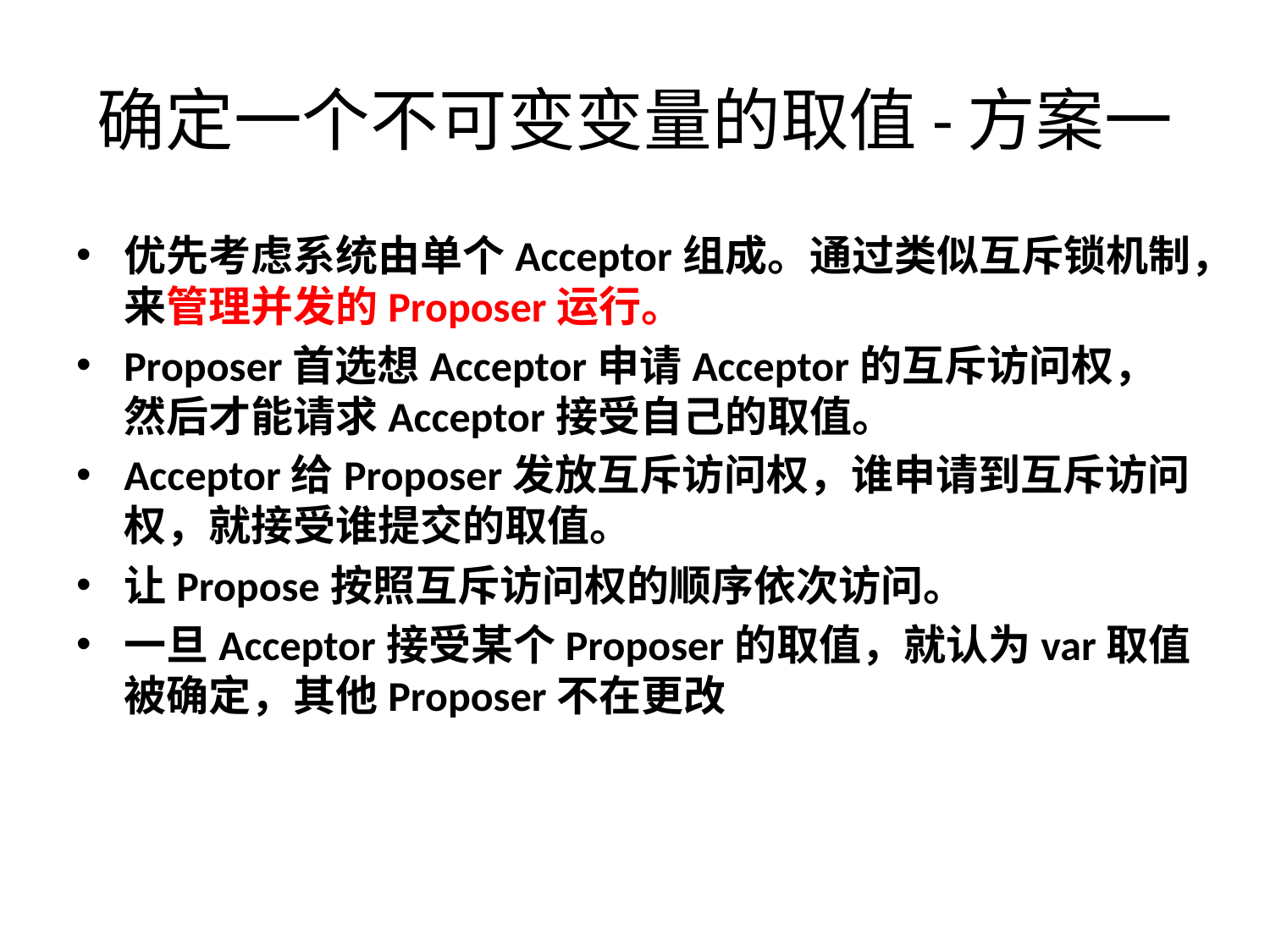

# 确定一个不可变变量的取值-方案一
优先考虑系统由单个Acceptor组成。通过类似互斥锁机制，来管理并发的Proposer运行。
Proposer首选想Acceptor申请Acceptor的互斥访问权，然后才能请求Acceptor接受自己的取值。
Acceptor给Proposer发放互斥访问权，谁申请到互斥访问权，就接受谁提交的取值。
让Propose按照互斥访问权的顺序依次访问。
一旦Acceptor接受某个Proposer的取值，就认为var取值被确定，其他Proposer不在更改